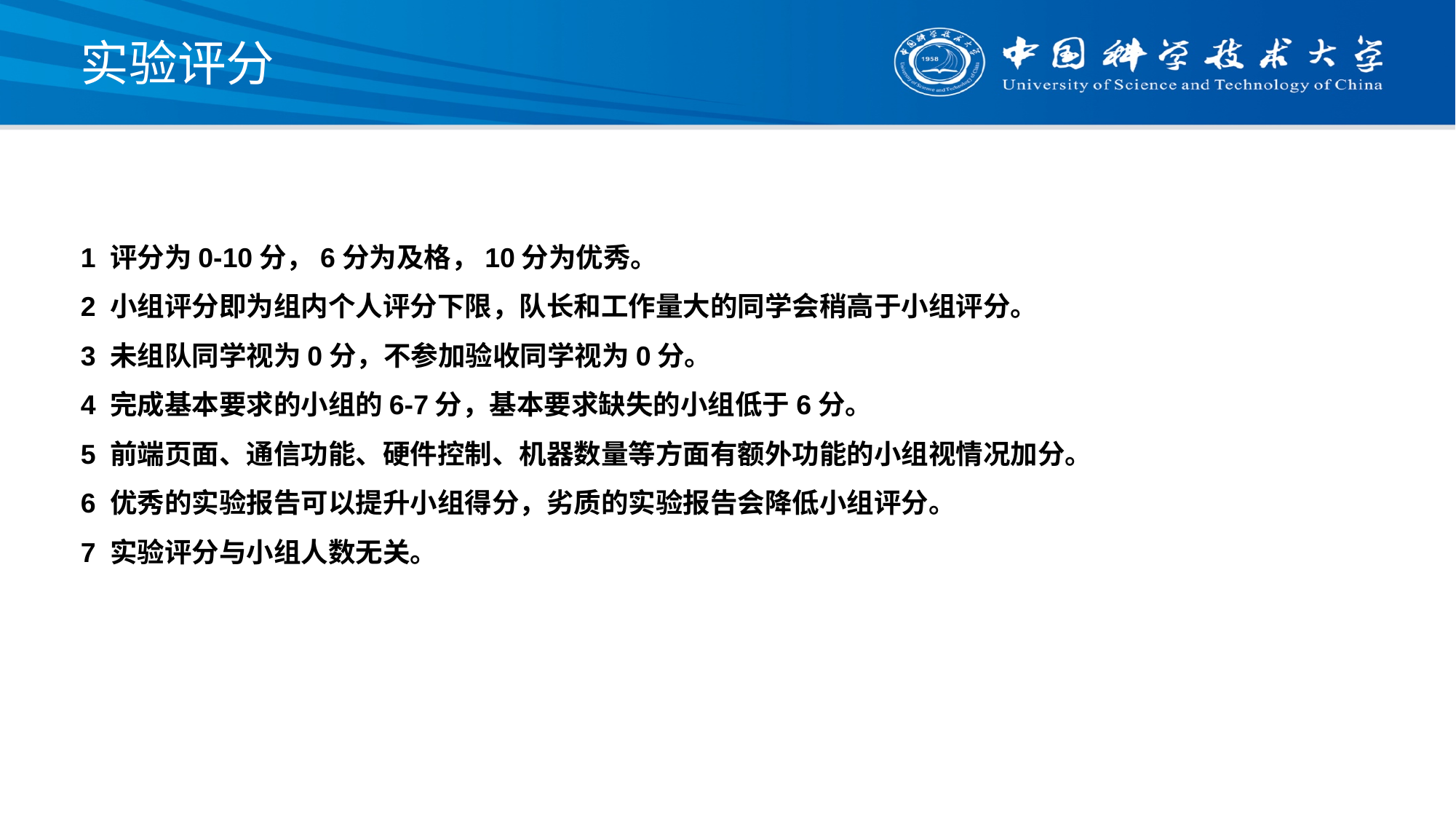

实验评分
1 评分为0-10分，6分为及格，10分为优秀。
2 小组评分即为组内个人评分下限，队长和工作量大的同学会稍高于小组评分。
3 未组队同学视为0分，不参加验收同学视为0分。
4 完成基本要求的小组的6-7分，基本要求缺失的小组低于6分。
5 前端页面、通信功能、硬件控制、机器数量等方面有额外功能的小组视情况加分。
6 优秀的实验报告可以提升小组得分，劣质的实验报告会降低小组评分。
7 实验评分与小组人数无关。
10